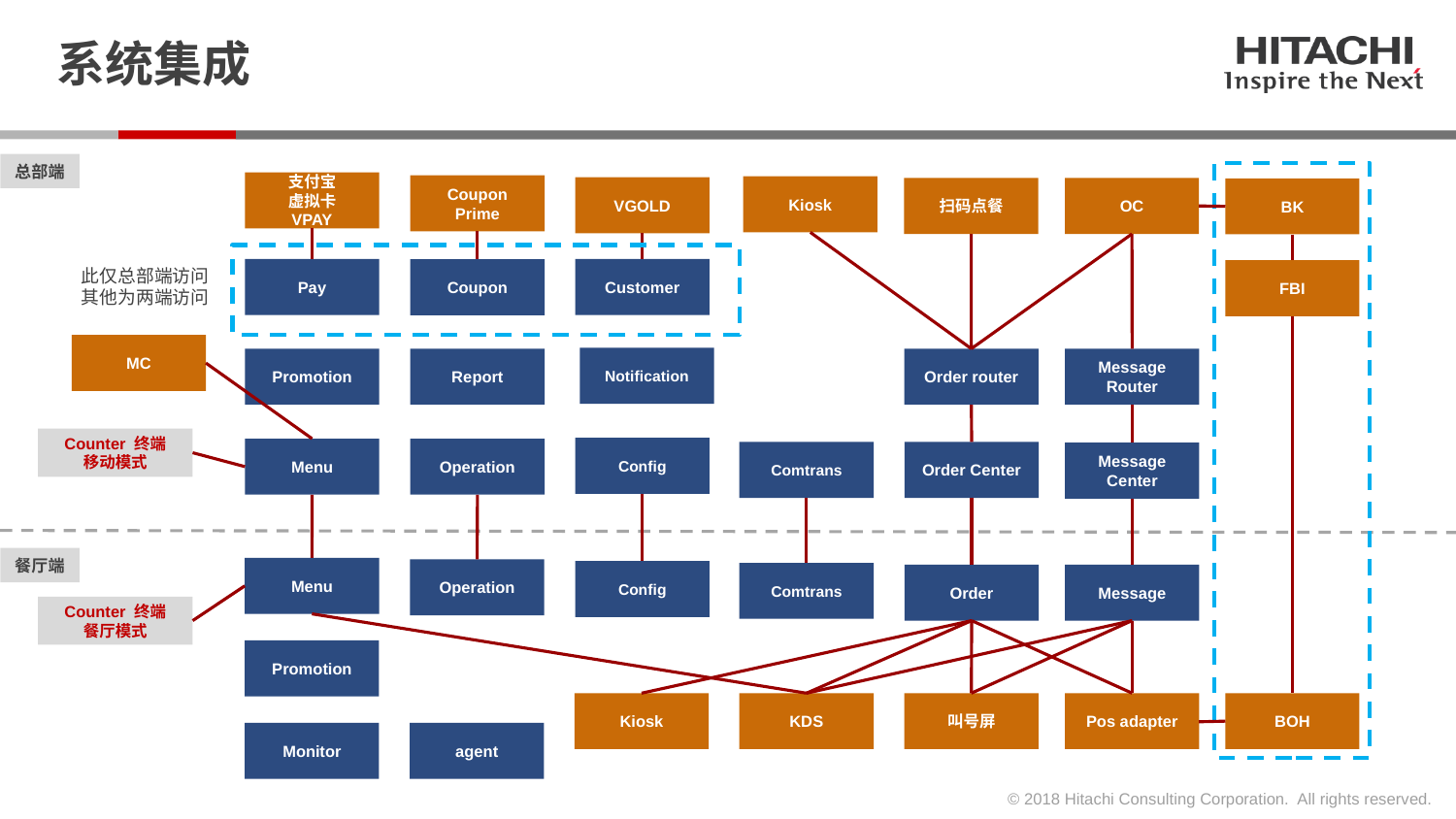

# 系统集成
总部端

支付宝
虚拟卡
VPAY
Coupon
Prime
Kiosk
VGOLD
OC
扫码点餐
BK

此仅总部端访问
其他为两端访问
Pay
Customer
Coupon
FBI
MC
Notification
Order router
Message Router
Report
Promotion
Counter 终端
移动模式
Config
Menu
Operation
Order Center
Comtrans
Message Center
餐厅端
Menu
Operation
Config
Comtrans
Order
Message
Counter 终端
餐厅模式
Promotion
BOH
Kiosk
Pos adapter
KDS
叫号屏
Monitor
agent